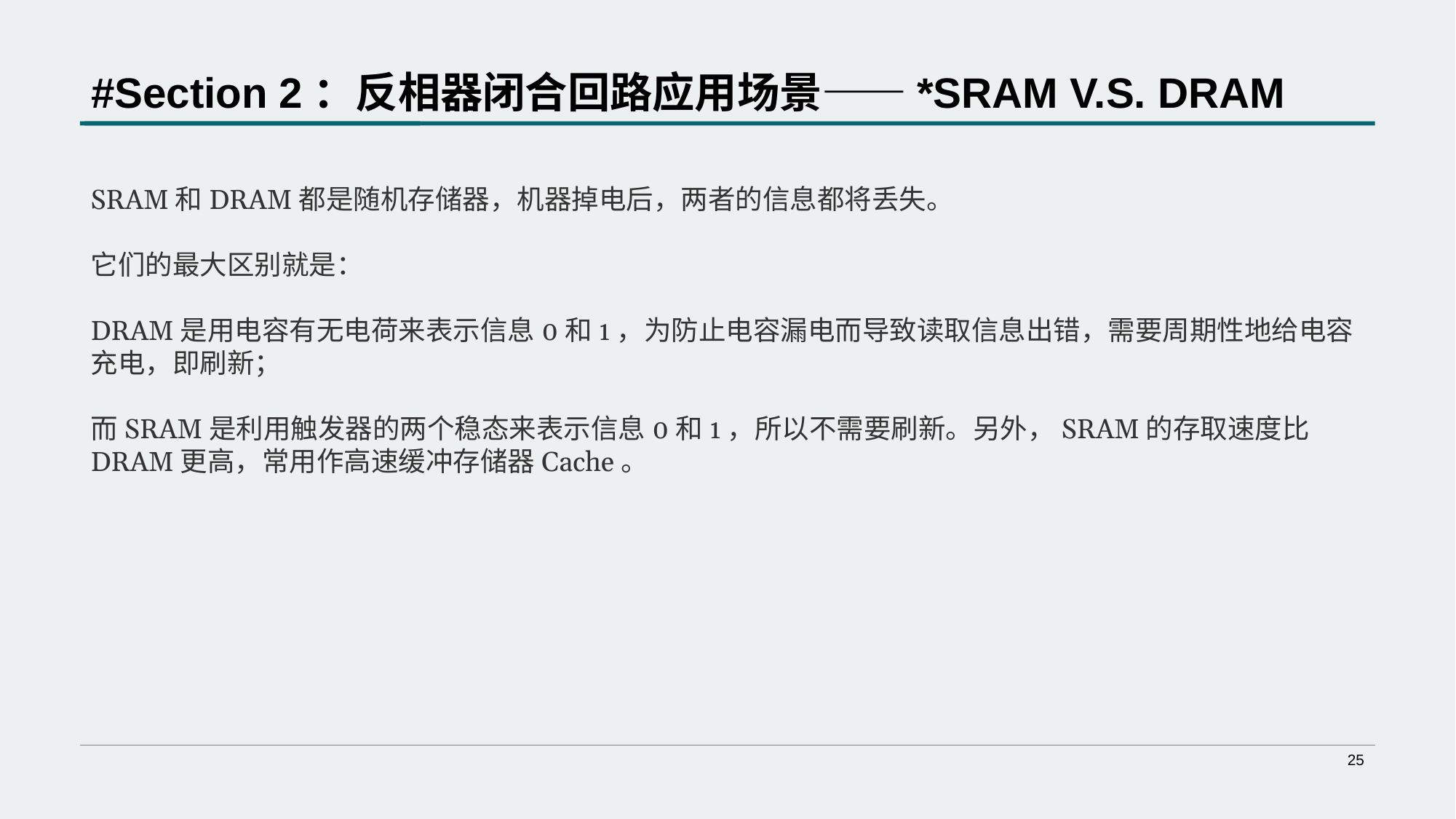

# #Section 2：反相器闭合回路应用场景——*SRAM V.S. DRAM
SRAM和DRAM都是随机存储器，机器掉电后，两者的信息都将丢失。

它们的最大区别就是：

DRAM是用电容有无电荷来表示信息0和1，为防止电容漏电而导致读取信息出错，需要周期性地给电容充电，即刷新；

而SRAM是利用触发器的两个稳态来表示信息0和1，所以不需要刷新。另外，SRAM的存取速度比DRAM更高，常用作高速缓冲存储器Cache。

25